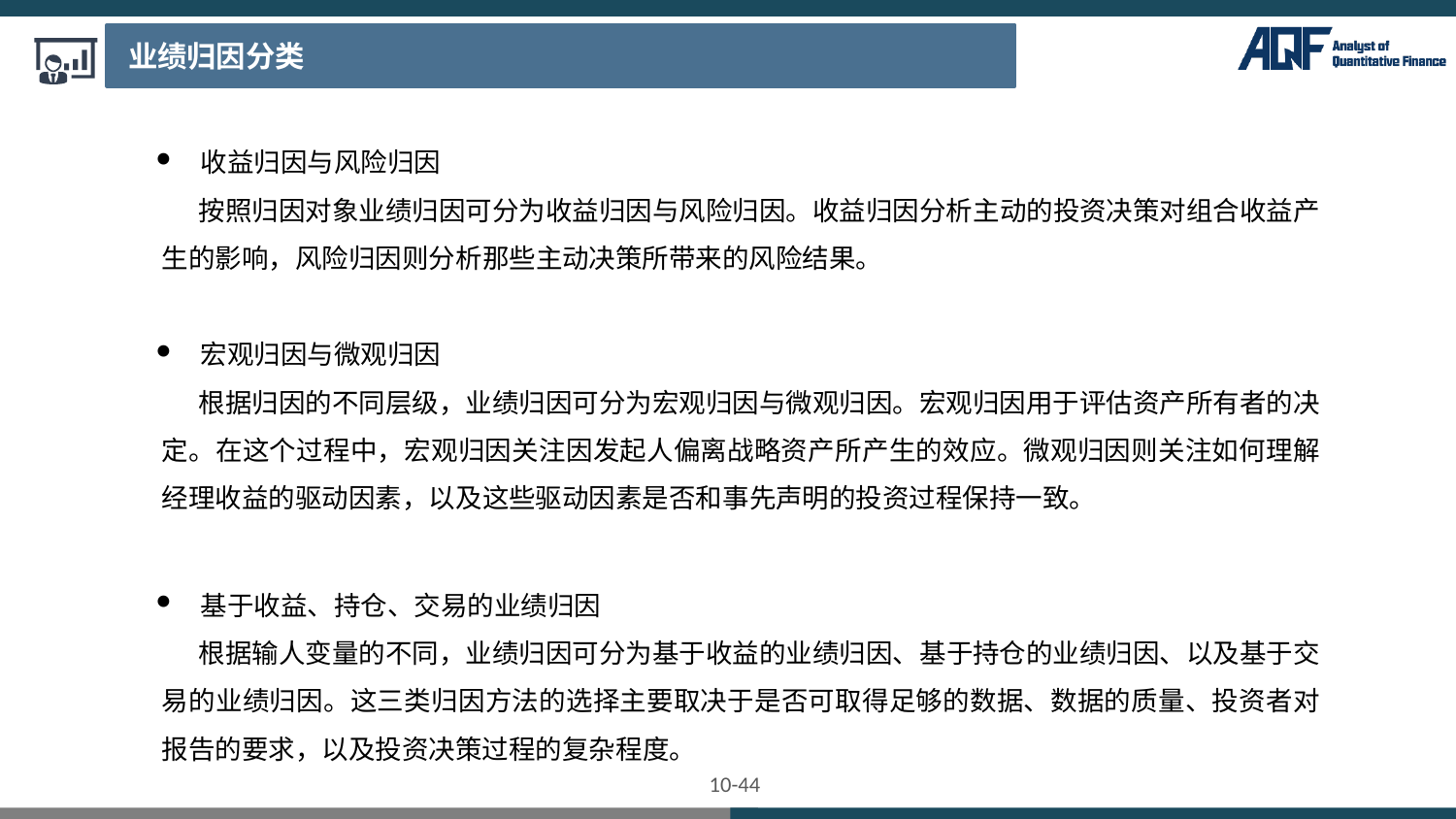

业绩归因分类
收益归因与风险归因
     按照归因对象业绩归因可分为收益归因与风险归因。收益归因分析主动的投资决策对组合收益产生的影响，风险归因则分析那些主动决策所带来的风险结果。

宏观归因与微观归因
     根据归因的不同层级，业绩归因可分为宏观归因与微观归因。宏观归因用于评估资产所有者的决定。在这个过程中，宏观归因关注因发起人偏离战略资产所产生的效应。微观归因则关注如何理解经理收益的驱动因素，以及这些驱动因素是否和事先声明的投资过程保持一致。

基于收益、持仓、交易的业绩归因
     根据输人变量的不同，业绩归因可分为基于收益的业绩归因、基于持仓的业绩归因、以及基于交易的业绩归因。这三类归因方法的选择主要取决于是否可取得足够的数据、数据的质量、投资者对报告的要求，以及投资决策过程的复杂程度。